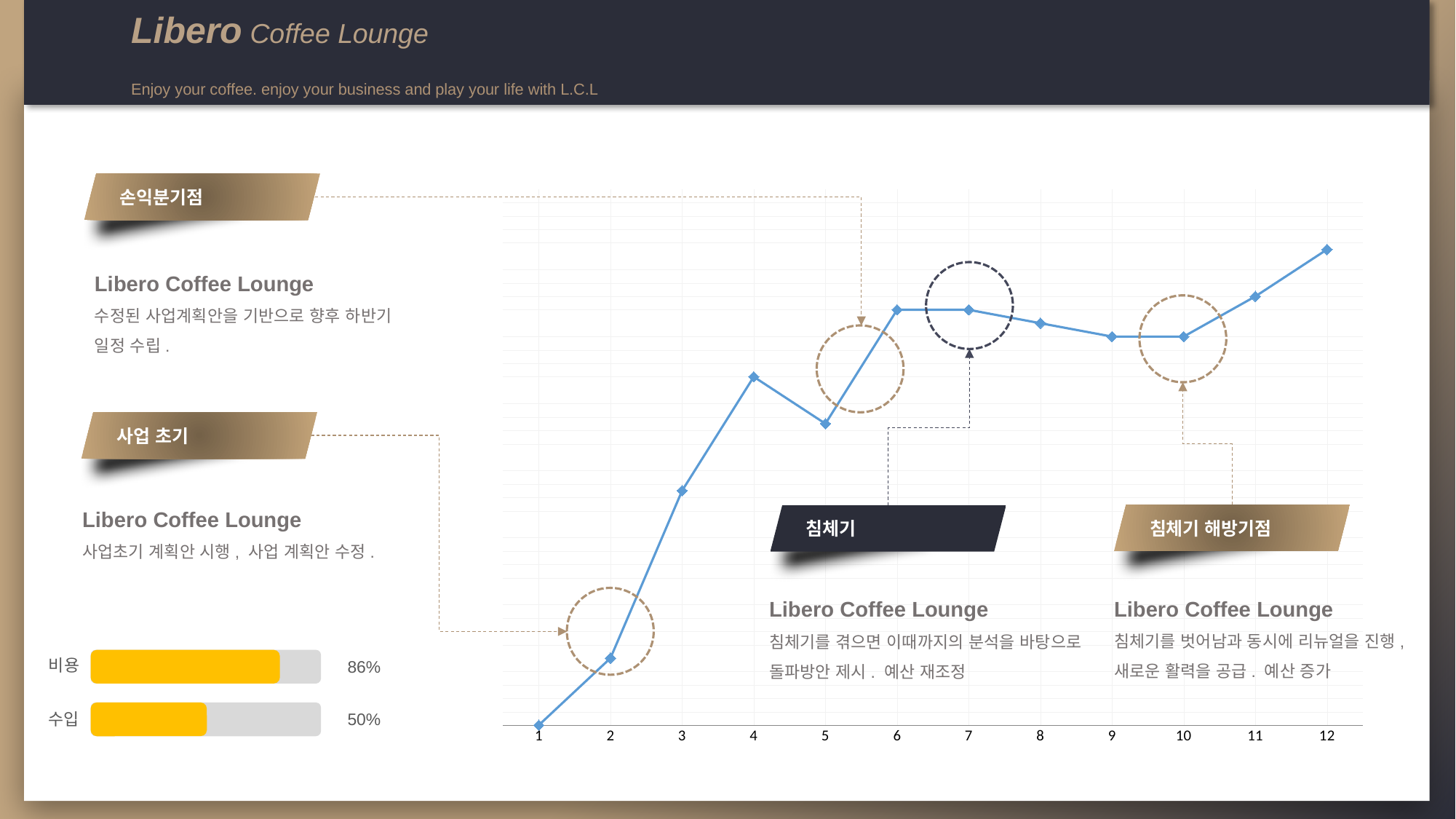

Libero Coffee Lounge
Enjoy your coffee. enjoy your business and play your life with L.C.L

손익분기점

### Chart

| Category | 계열 1 |
|---|---|
| 1 | 0.0 |
| 2 | 1.0 |
| 3 | 3.5 |
| 4 | 5.2 |
| 5 | 4.5 |
| 6 | 6.2 |
| 7 | 6.2 |
| 8 | 6.0 |
| 9 | 5.8 |
| 10 | 5.8 |
| 11 | 6.4 |
| 12 | 7.1 |
Libero Coffee Lounge
수정된 사업계획안을 기반으로 향후 하반기 일정 수립.

사업 초기

Libero Coffee Lounge
사업초기 계획안 시행, 사업 계획안 수정.
침체기 해방기점

침체기

Libero Coffee Lounge
침체기를 벗어남과 동시에 리뉴얼을 진행, 새로운 활력을 공급. 예산 증가
Libero Coffee Lounge
침체기를 겪으면 이때까지의 분석을 바탕으로 돌파방안 제시. 예산 재조정

비용

86%

수입
50%